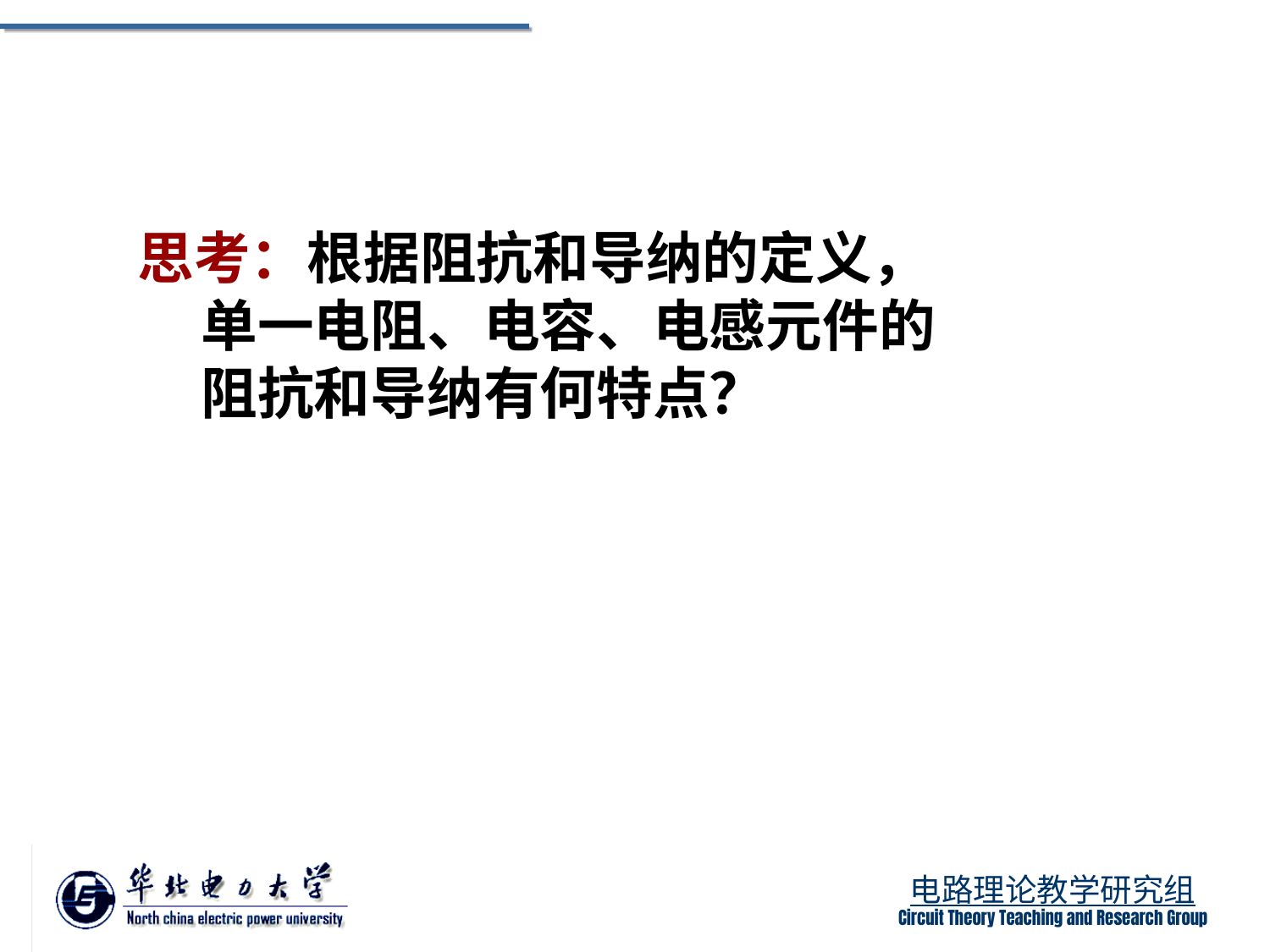

思考：根据阻抗和导纳的定义，单一电阻、电容、电感元件的阻抗和导纳有何特点？